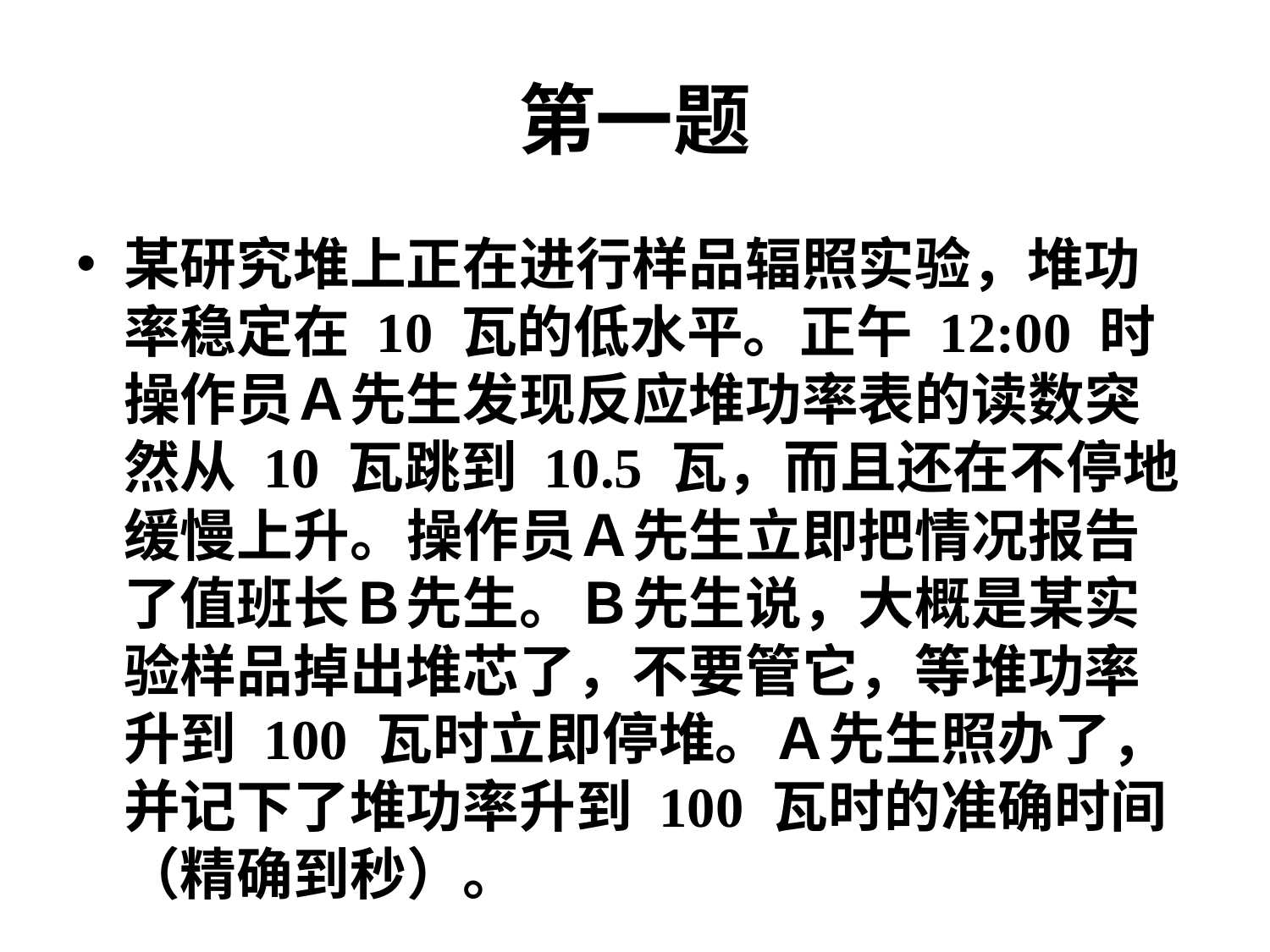

# 第一题
某研究堆上正在进行样品辐照实验，堆功率稳定在 10 瓦的低水平。正午 12:00 时操作员Ａ先生发现反应堆功率表的读数突然从 10 瓦跳到 10.5 瓦，而且还在不停地缓慢上升。操作员Ａ先生立即把情况报告了值班长Ｂ先生。Ｂ先生说，大概是某实验样品掉出堆芯了，不要管它，等堆功率升到 100 瓦时立即停堆。Ａ先生照办了，并记下了堆功率升到 100 瓦时的准确时间（精确到秒）。